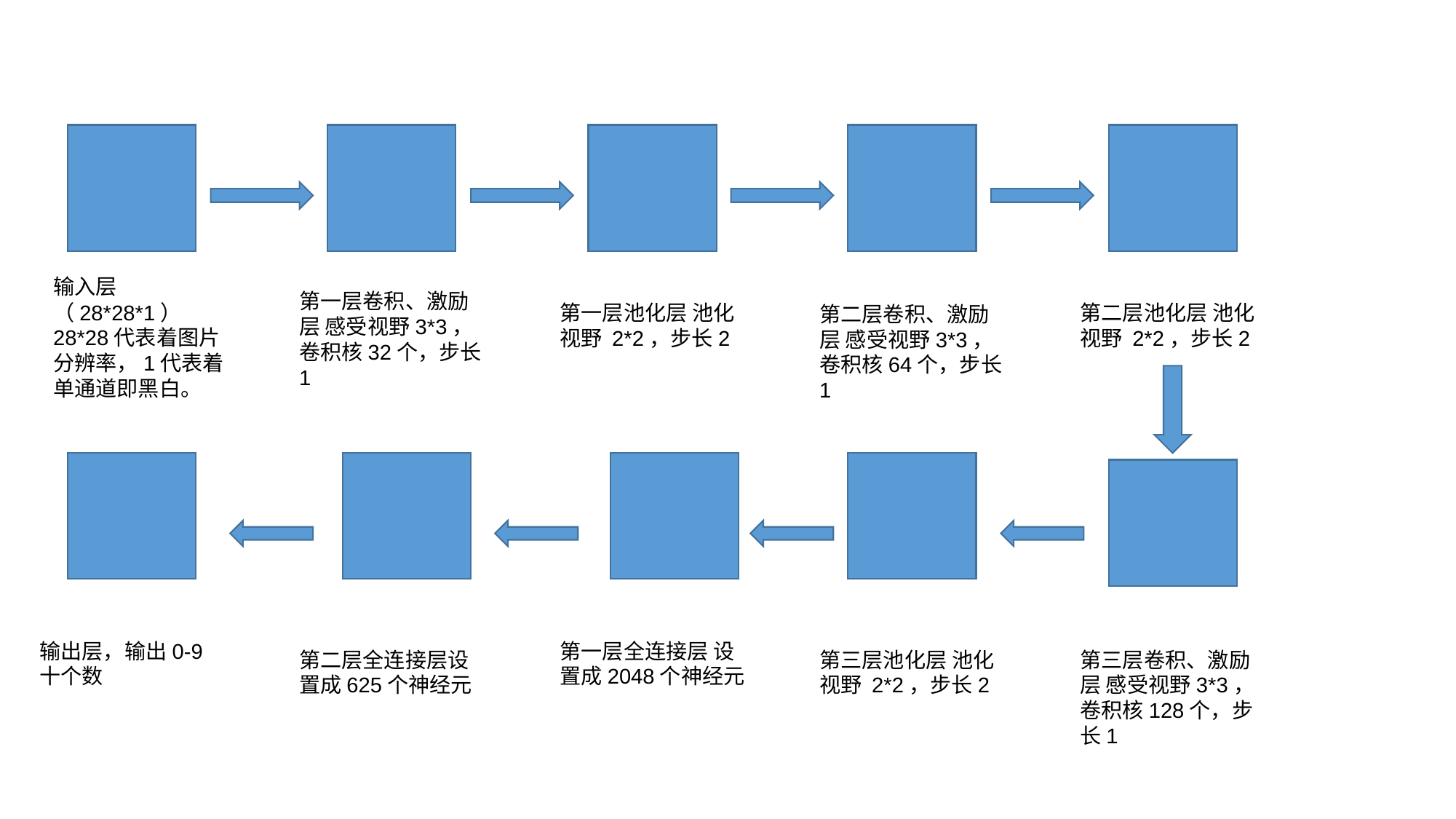

输入层（28*28*1）
28*28代表着图片分辨率，1代表着单通道即黑白。
第一层卷积、激励层 感受视野3*3，卷积核32个，步长1
第一层池化层 池化视野 2*2，步长2
第二层池化层 池化视野 2*2，步长2
第二层卷积、激励层 感受视野3*3，卷积核64个，步长1

输出层，输出0-9十个数
第一层全连接层 设置成2048个神经元
第二层全连接层设置成625个神经元
第三层池化层 池化视野 2*2，步长2
第三层卷积、激励层 感受视野3*3，卷积核128个，步长1